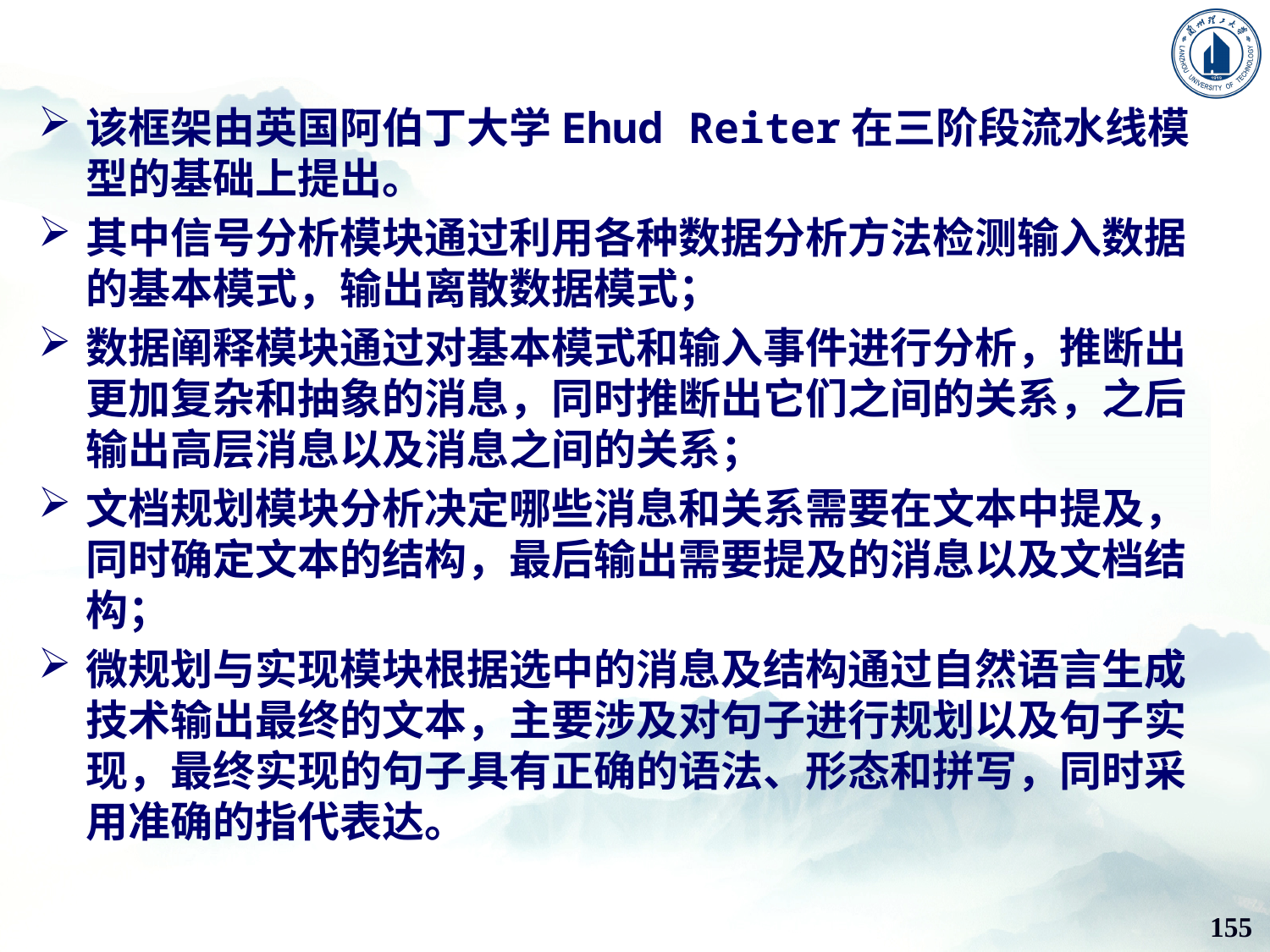

该框架由英国阿伯丁大学Ehud Reiter在三阶段流水线模型的基础上提出。
其中信号分析模块通过利用各种数据分析方法检测输入数据的基本模式，输出离散数据模式；
数据阐释模块通过对基本模式和输入事件进行分析，推断出更加复杂和抽象的消息，同时推断出它们之间的关系，之后输出高层消息以及消息之间的关系；
文档规划模块分析决定哪些消息和关系需要在文本中提及，同时确定文本的结构，最后输出需要提及的消息以及文档结构；
微规划与实现模块根据选中的消息及结构通过自然语言生成技术输出最终的文本，主要涉及对句子进行规划以及句子实现，最终实现的句子具有正确的语法、形态和拼写，同时采用准确的指代表达。
155